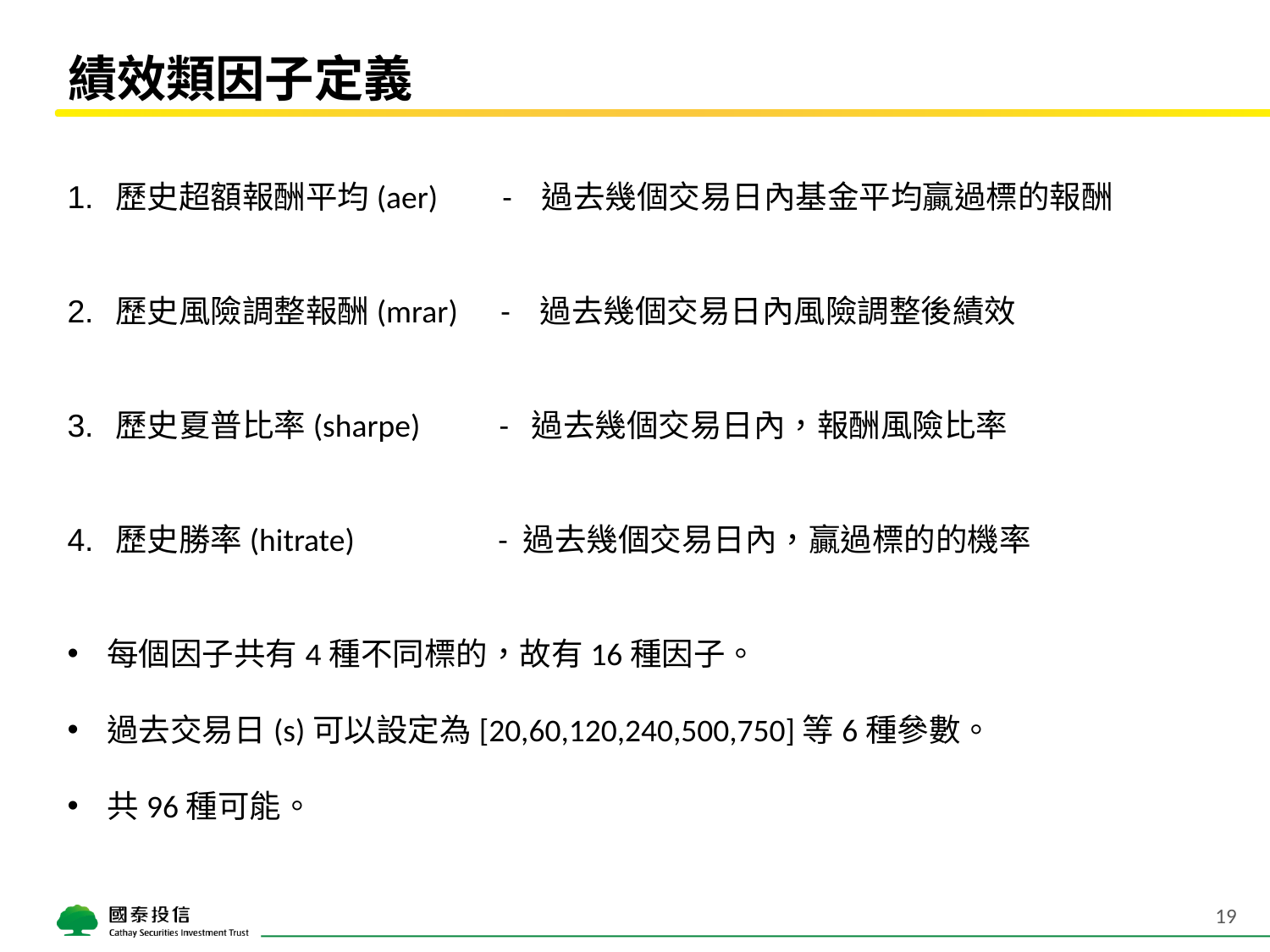

# 績效類因子定義

歷史超額報酬平均(aer)         -   過去幾個交易日內基金平均贏過標的報酬

歷史風險調整報酬(mrar)      -   過去幾個交易日內風險調整後績效

歷史夏普比率(sharpe)           -  過去幾個交易日內，報酬風險比率

歷史勝率(hitrate)                    - 過去幾個交易日內，贏過標的的機率

每個因子共有4種不同標的，故有16種因子。

過去交易日(s)可以設定為[20,60,120,240,500,750]等6種參數。

共96種可能。

19